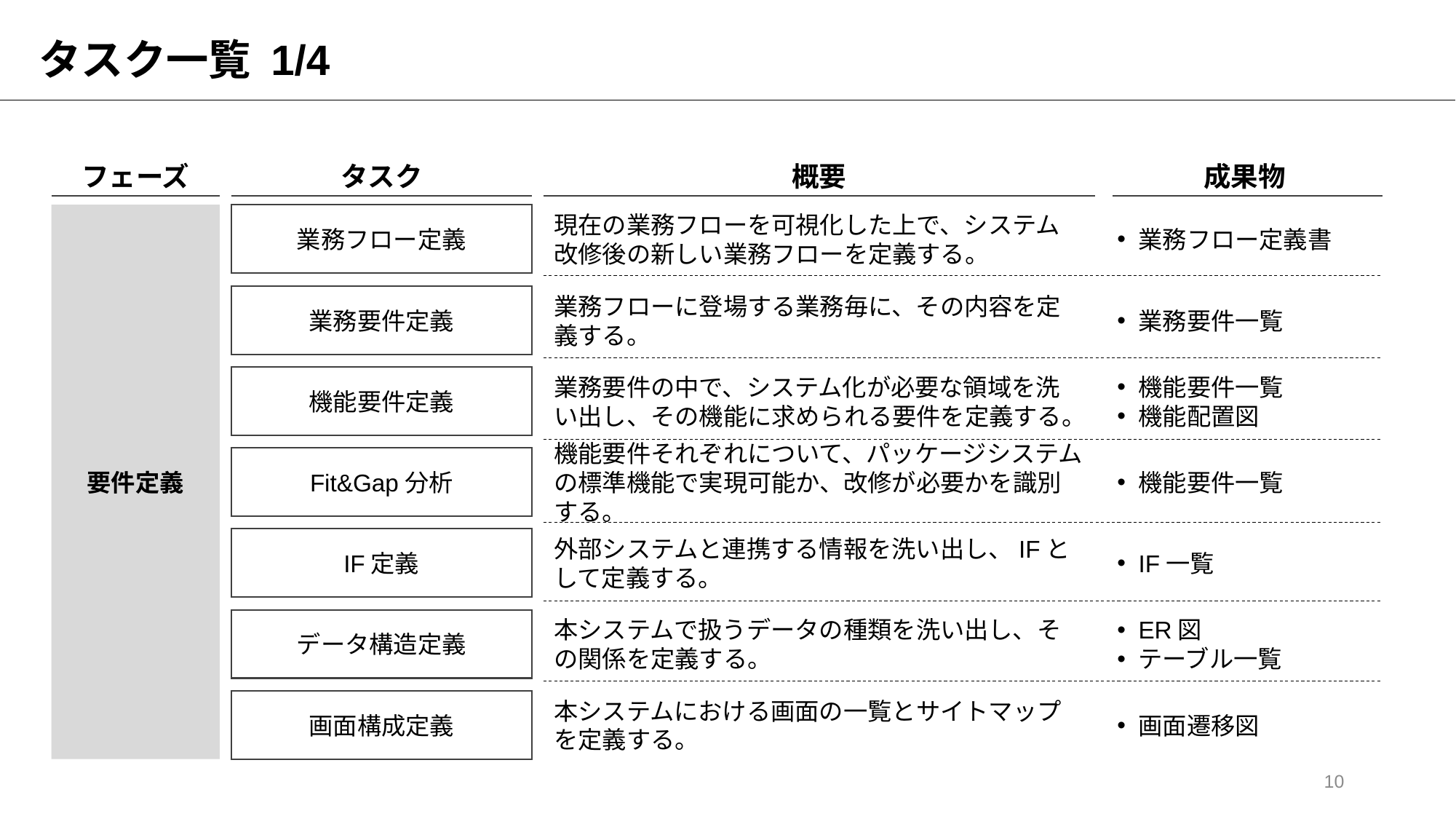

# タスク一覧 1/4

フェーズ
タスク
概要
成果物
要件定義
業務フロー定義
現在の業務フローを可視化した上で、システム改修後の新しい業務フローを定義する。
業務フロー定義書
業務要件定義
業務フローに登場する業務毎に、その内容を定義する。
業務要件一覧
機能要件定義
業務要件の中で、システム化が必要な領域を洗い出し、その機能に求められる要件を定義する。
機能要件一覧
機能配置図
Fit&Gap分析
機能要件それぞれについて、パッケージシステムの標準機能で実現可能か、改修が必要かを識別する。
機能要件一覧
IF定義
外部システムと連携する情報を洗い出し、IFとして定義する。
IF一覧
データ構造定義
本システムで扱うデータの種類を洗い出し、その関係を定義する。
ER図
テーブル一覧
画面構成定義
本システムにおける画面の一覧とサイトマップを定義する。
画面遷移図
10